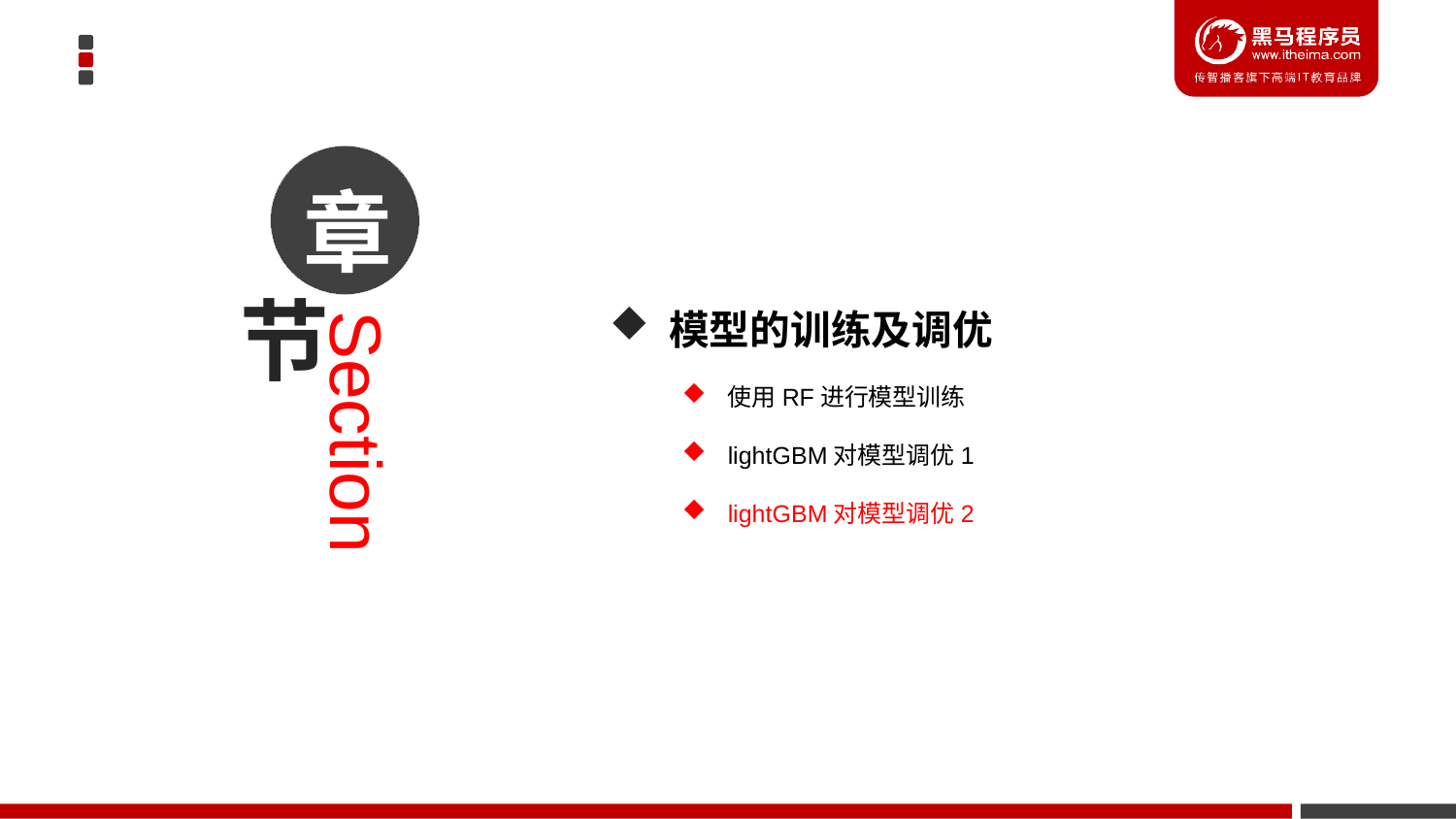

章
 模型的训练及调优
使用RF进行模型训练
lightGBM对模型调优1
lightGBM对模型调优2
节
Section